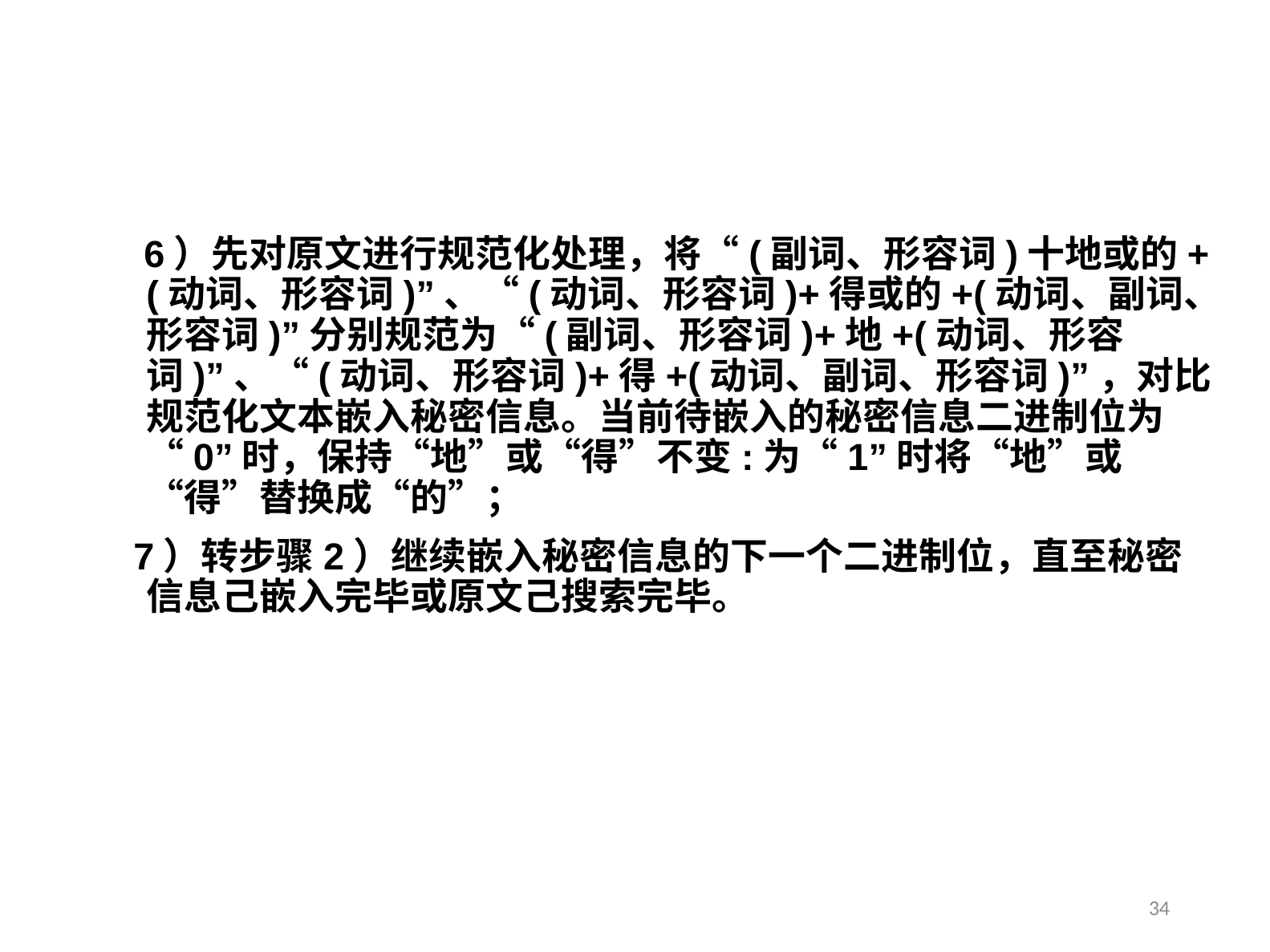

6）先对原文进行规范化处理，将“(副词、形容词)十地或的+(动词、形容词)”、“(动词、形容词)+得或的+(动词、副词、形容词)”分别规范为“(副词、形容词)+地+(动词、形容词)”、“(动词、形容词)+得+(动词、副词、形容词)”，对比规范化文本嵌入秘密信息。当前待嵌入的秘密信息二进制位为“0”时，保持“地”或“得”不变:为“1”时将“地”或“得”替换成“的”；
      7）转步骤2）继续嵌入秘密信息的下一个二进制位，直至秘密信息己嵌入完毕或原文己搜索完毕。
34